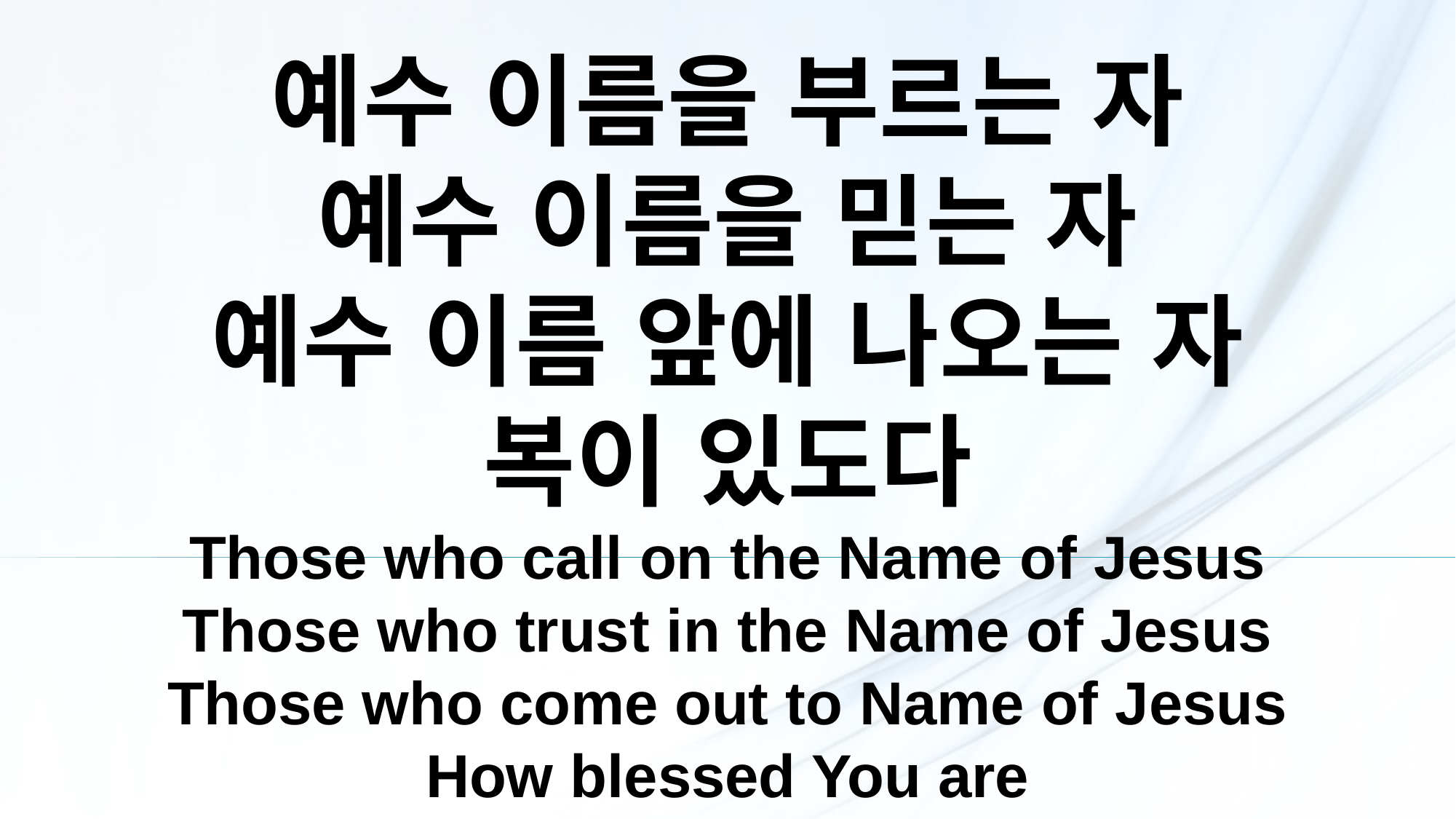

# 예수 이름을 부르는 자 예수 이름을 믿는 자 예수 이름 앞에 나오는 자 복이 있도다 Those who call on the Name of Jesus Those who trust in the Name of Jesus Those who come out to Name of Jesus How blessed You are